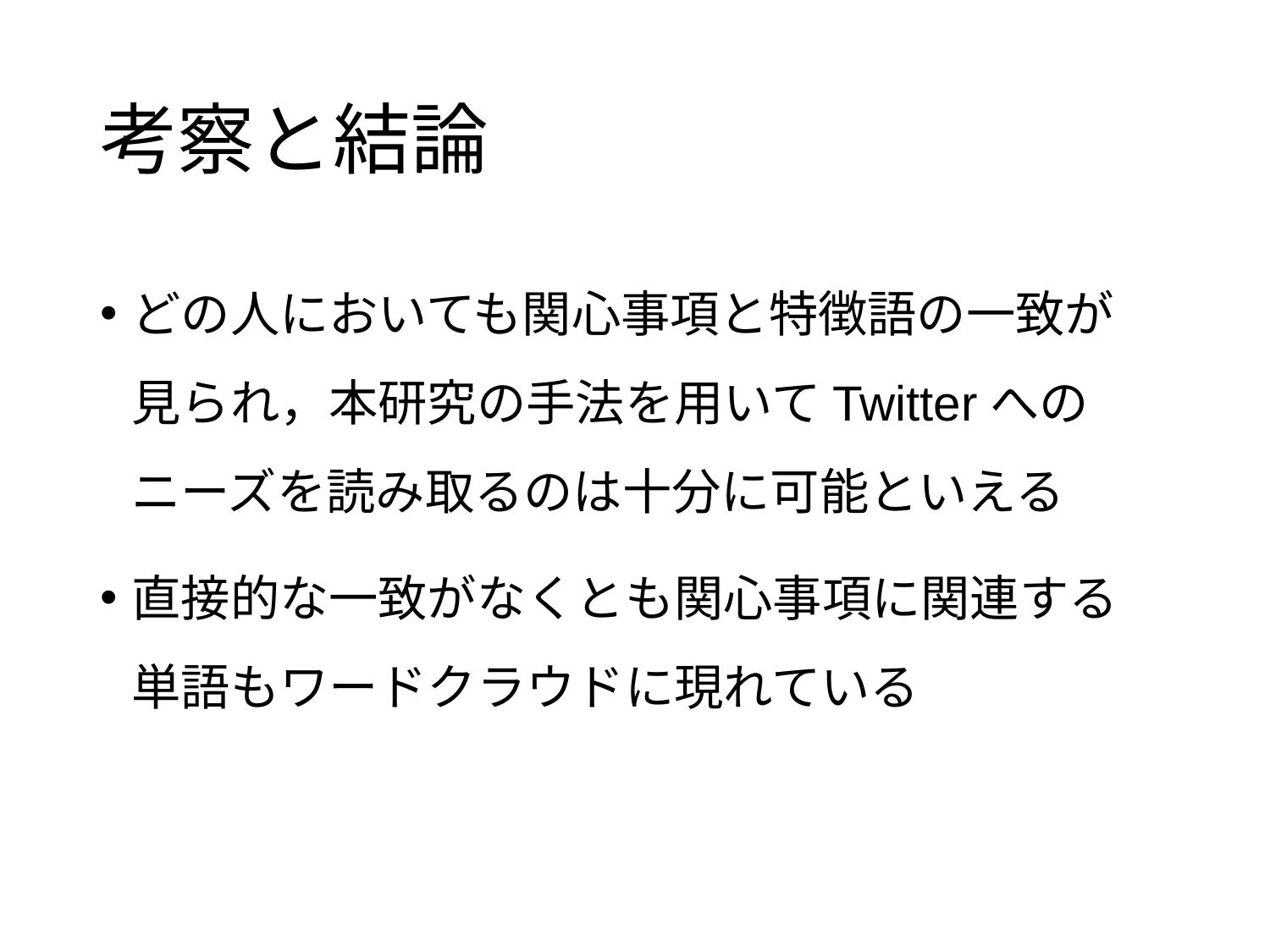

# 考察と結論
どの人においても関心事項と特徴語の一致が　見られ，本研究の手法を用いてTwitterへのニーズを読み取るのは十分に可能といえる
直接的な一致がなくとも関心事項に関連する　単語もワードクラウドに現れている